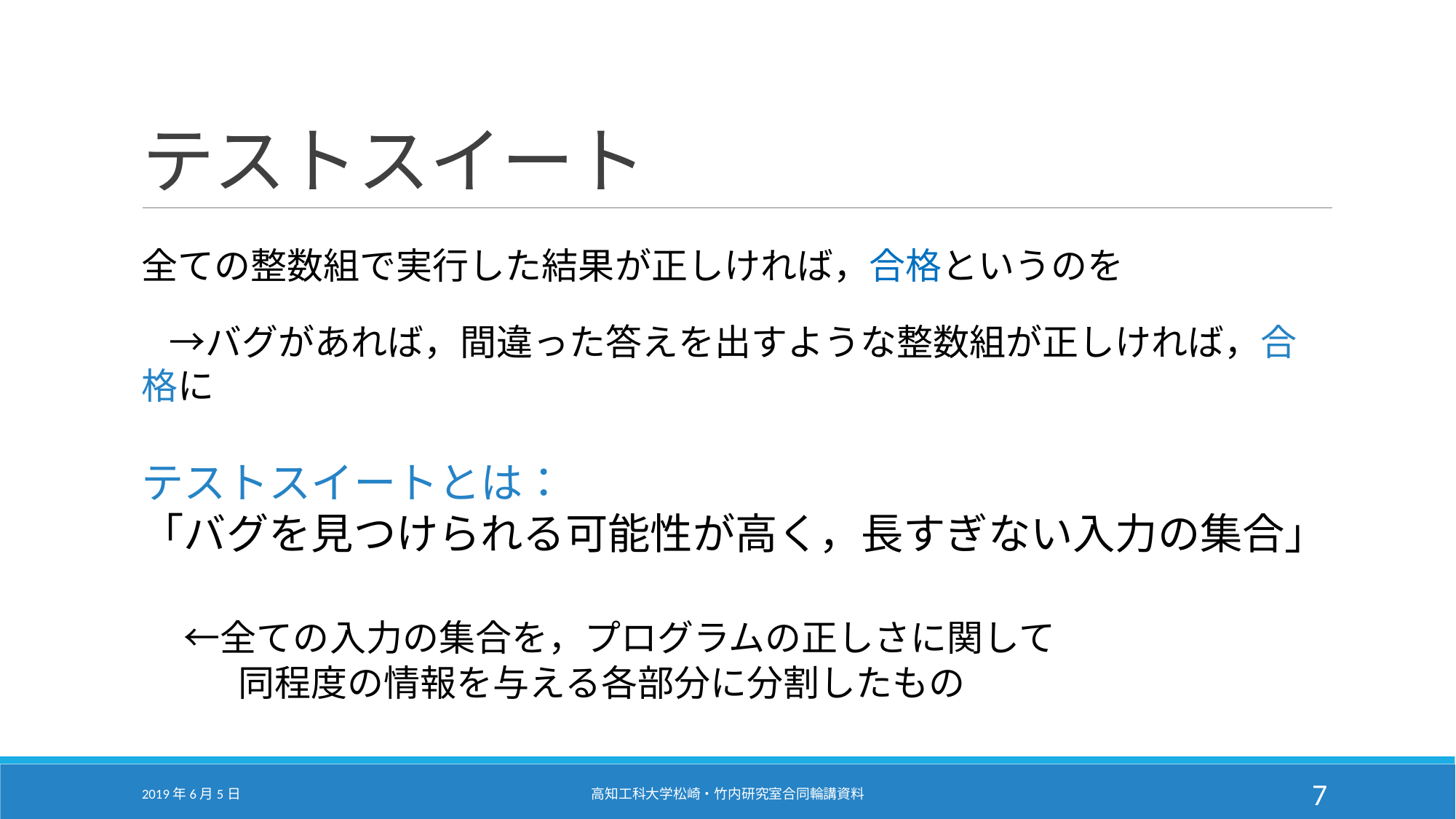

# テストスイート
全ての整数組で実行した結果が正しければ，合格というのを

　→バグがあれば，間違った答えを出すような整数組が正しければ，合格に
テストスイートとは：
「バグを見つけられる可能性が高く，長すぎない入力の集合」

　←全ての入力の集合を，プログラムの正しさに関して
　　　　同程度の情報を与える各部分に分割したもの
2019年6月5日
高知工科大学松崎・竹内研究室合同輪講資料
7